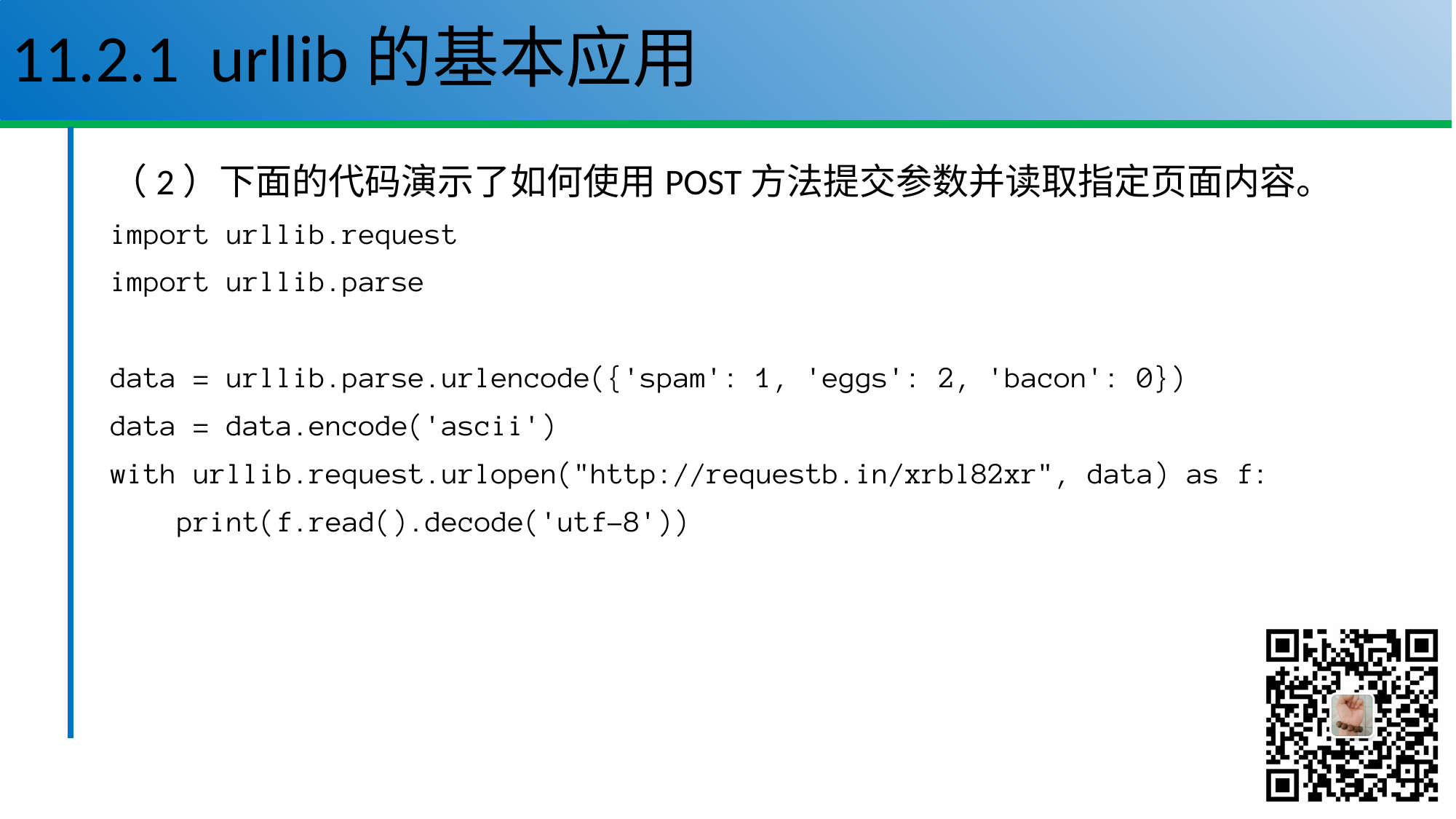

# 11.2.1  urllib的基本应用
（2）下面的代码演示了如何使用POST方法提交参数并读取指定页面内容。
import urllib.request
import urllib.parse

data = urllib.parse.urlencode({'spam': 1, 'eggs': 2, 'bacon': 0})
data = data.encode('ascii')
with urllib.request.urlopen("http://requestb.in/xrbl82xr", data) as f:
    print(f.read().decode('utf-8'))
21